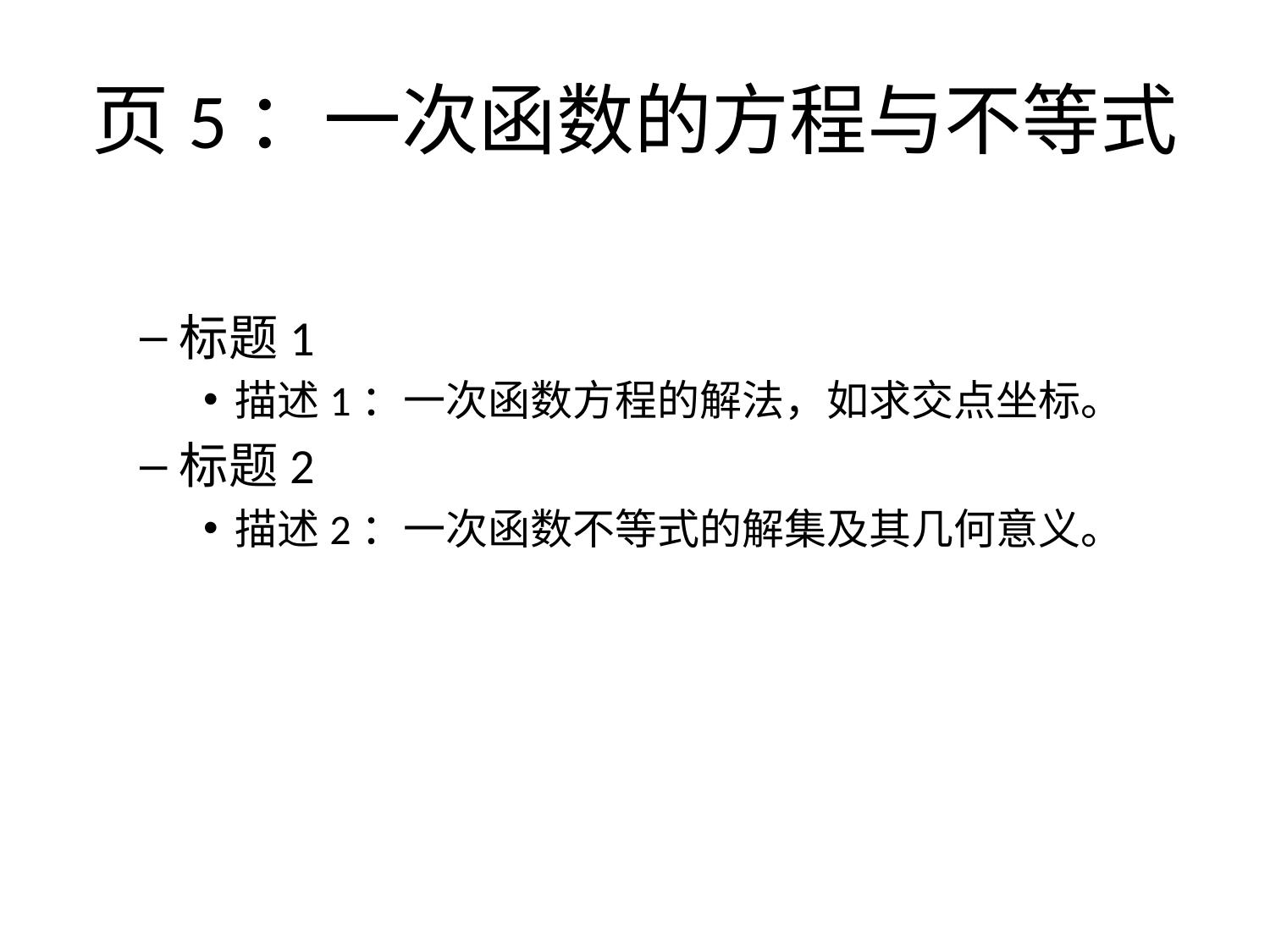

# 页5：一次函数的方程与不等式

标题1
描述1：一次函数方程的解法，如求交点坐标。
标题2
描述2：一次函数不等式的解集及其几何意义。